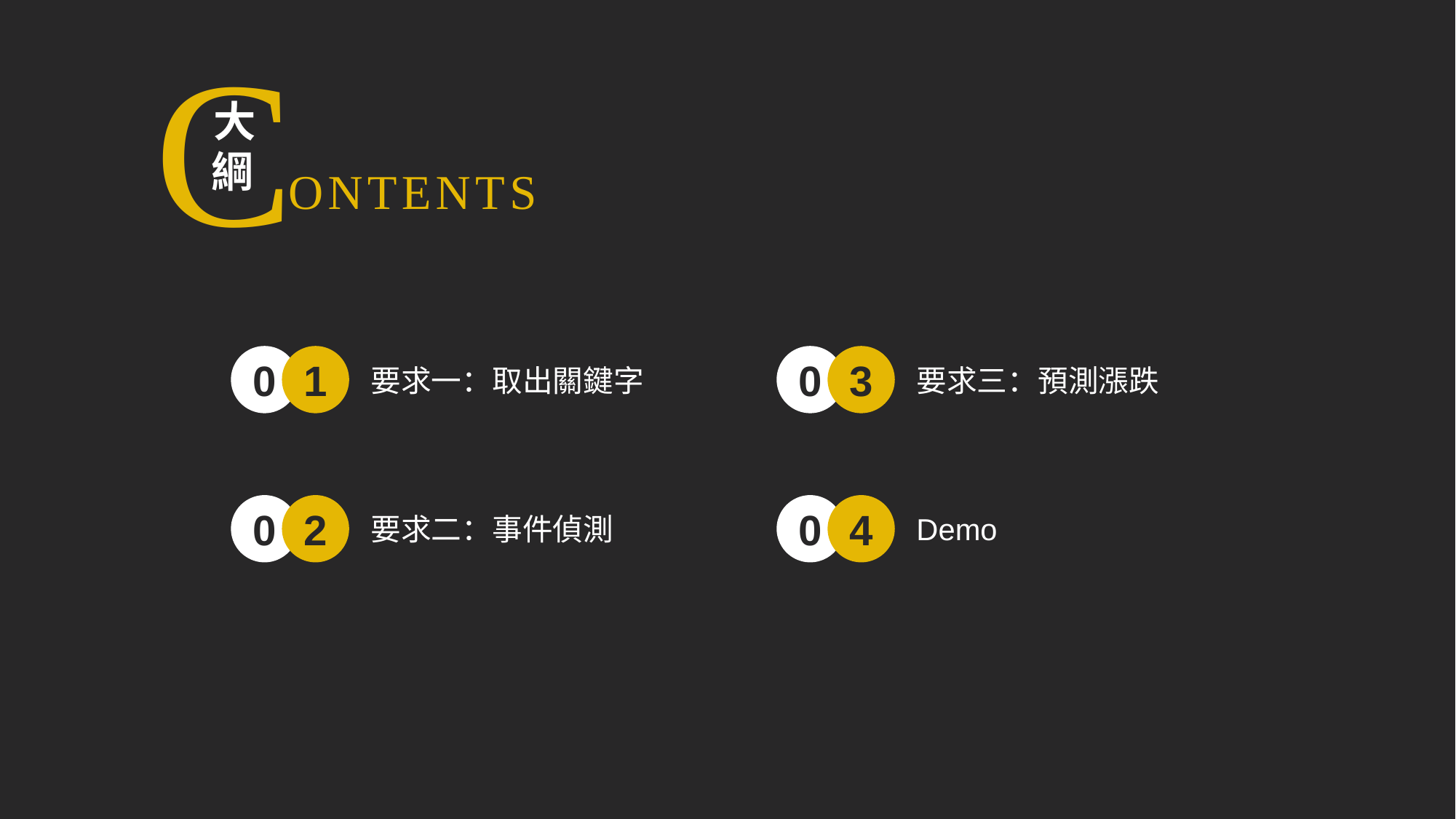

C
大綱
ONTENTS
要求一：取出關鍵字
要求三：預測漲跌
0
1
0
3
要求二：事件偵測
Demo
0
2
0
4